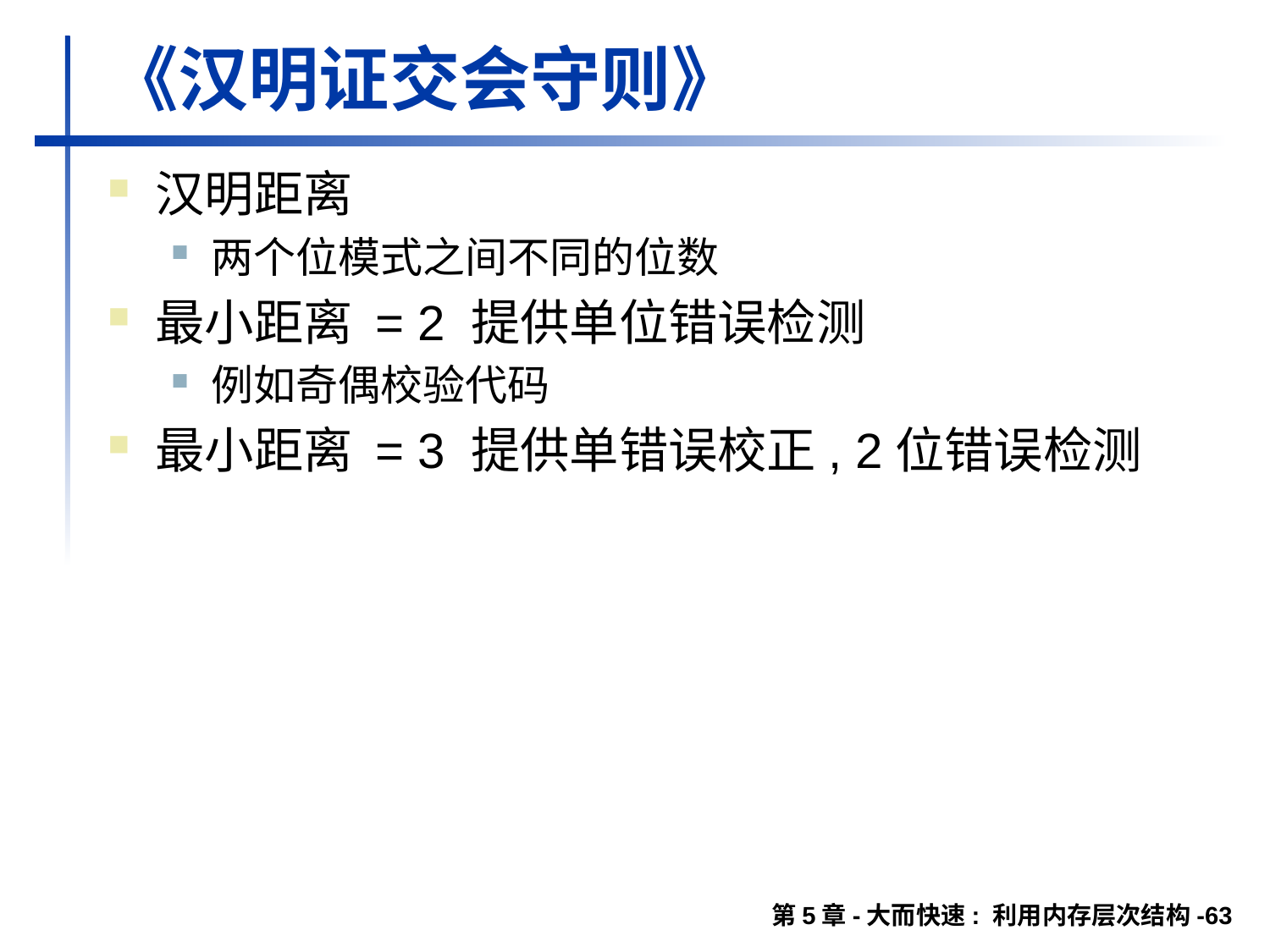

# 《汉明证交会守则》
汉明距离
两个位模式之间不同的位数
最小距离 = 2 提供单位错误检测
例如奇偶校验代码
最小距离 = 3 提供单错误校正, 2位错误检测
第5章-大而快速: 利用内存层次结构-63